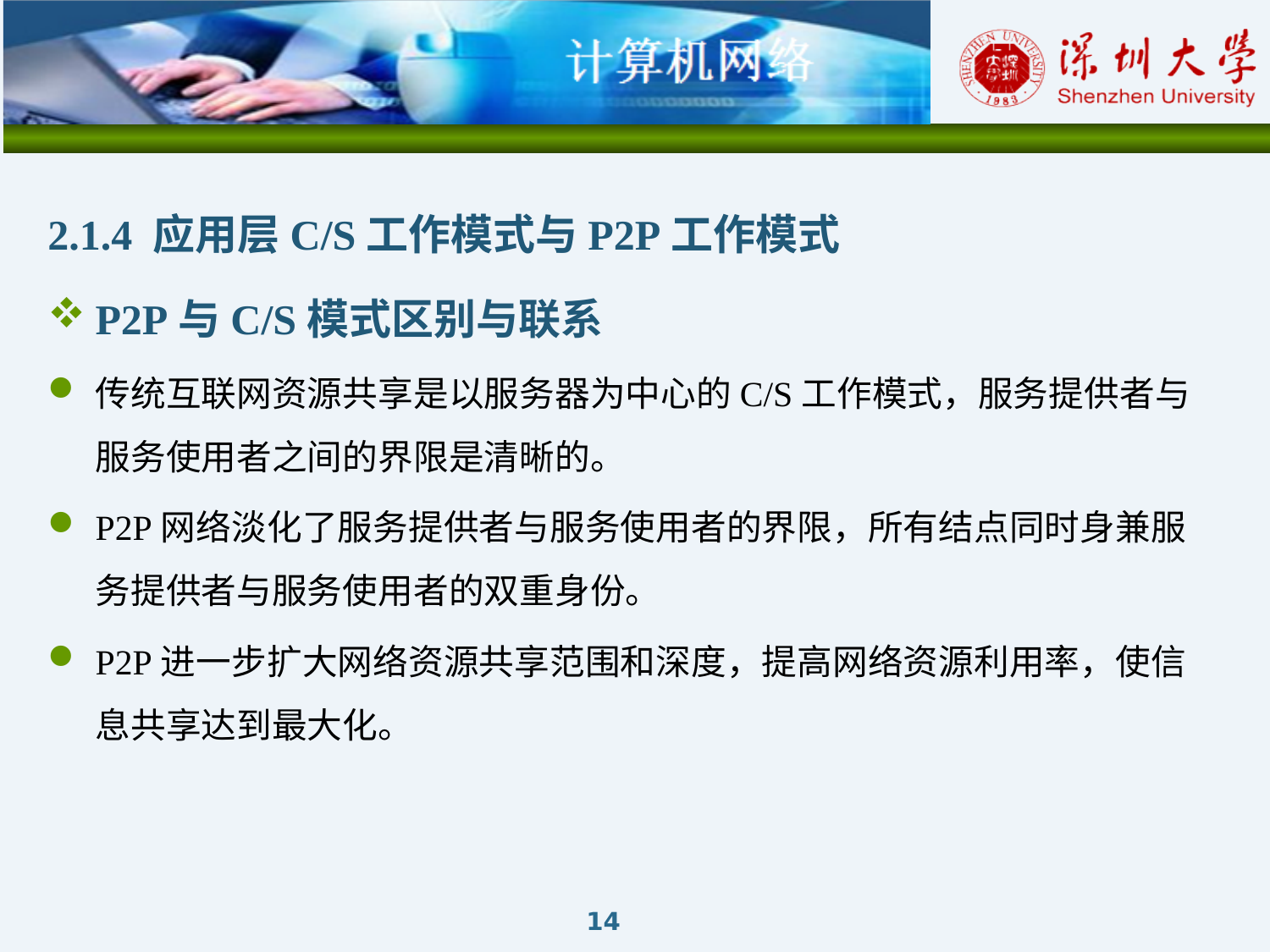

2.1.4 应用层C/S工作模式与P2P工作模式
P2P与C/S模式区别与联系
传统互联网资源共享是以服务器为中心的C/S工作模式，服务提供者与服务使用者之间的界限是清晰的。
P2P网络淡化了服务提供者与服务使用者的界限，所有结点同时身兼服务提供者与服务使用者的双重身份。
P2P进一步扩大网络资源共享范围和深度，提高网络资源利用率，使信息共享达到最大化。

14